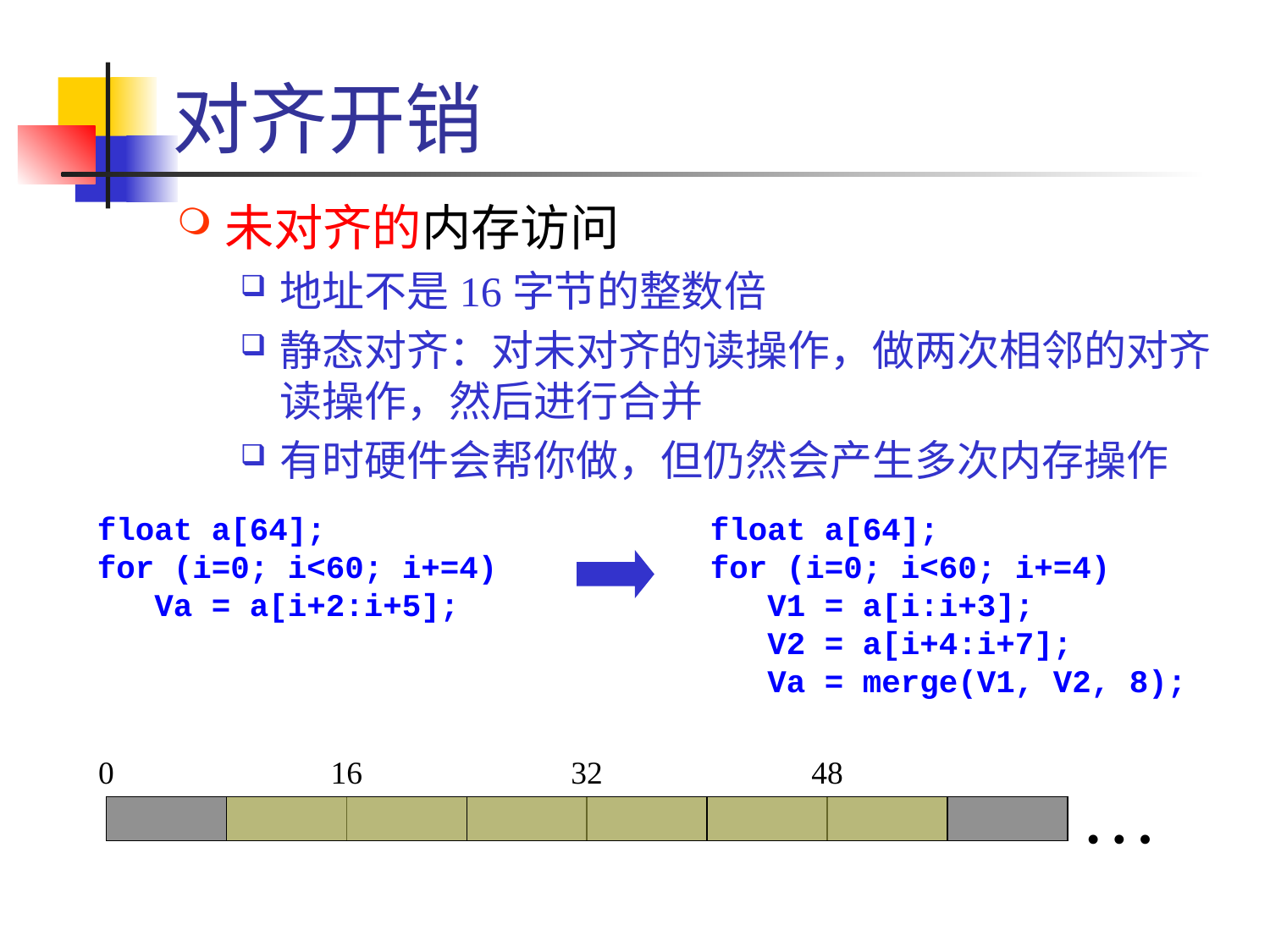

# 对齐开销
未对齐的内存访问
地址不是16字节的整数倍
静态对齐：对未对齐的读操作，做两次相邻的对齐读操作，然后进行合并
有时硬件会帮你做，但仍然会产生多次内存操作
float a[64];
for (i=0; i<60; i+=4)
   Va = a[i+2:i+5];
float a[64];
for (i=0; i<60; i+=4)
   V1 = a[i:i+3];
   V2 = a[i+4:i+7];
   Va = merge(V1, V2, 8);

0

16

32

48

…